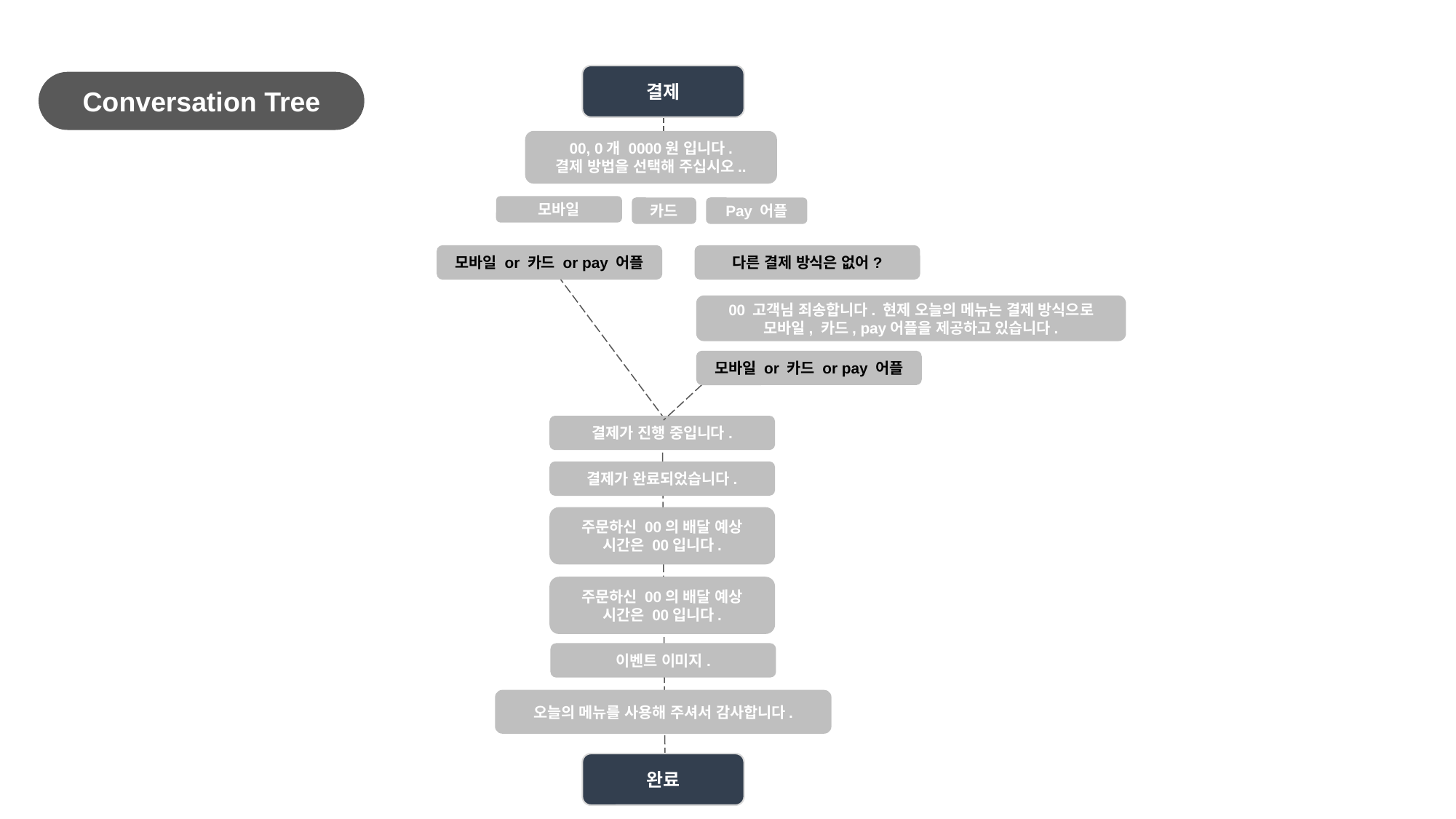

결제
Conversation Tree
00, 0개 0000원 입니다.
결제 방법을 선택해 주십시오..
모바일
카드
Pay 어플
모바일 or 카드 or pay 어플
다른 결제 방식은 없어?
00 고객님 죄송합니다. 현제 오늘의 메뉴는 결제 방식으로 모바일, 카드, pay어플을 제공하고 있습니다.
모바일 or 카드 or pay 어플
결제가 진행 중입니다.
결제가 완료되었습니다.
주문하신 00의 배달 예상 시간은 00입니다.
주문하신 00의 배달 예상 시간은 00입니다.
이벤트 이미지.
오늘의 메뉴를 사용해 주셔서 감사합니다.
완료